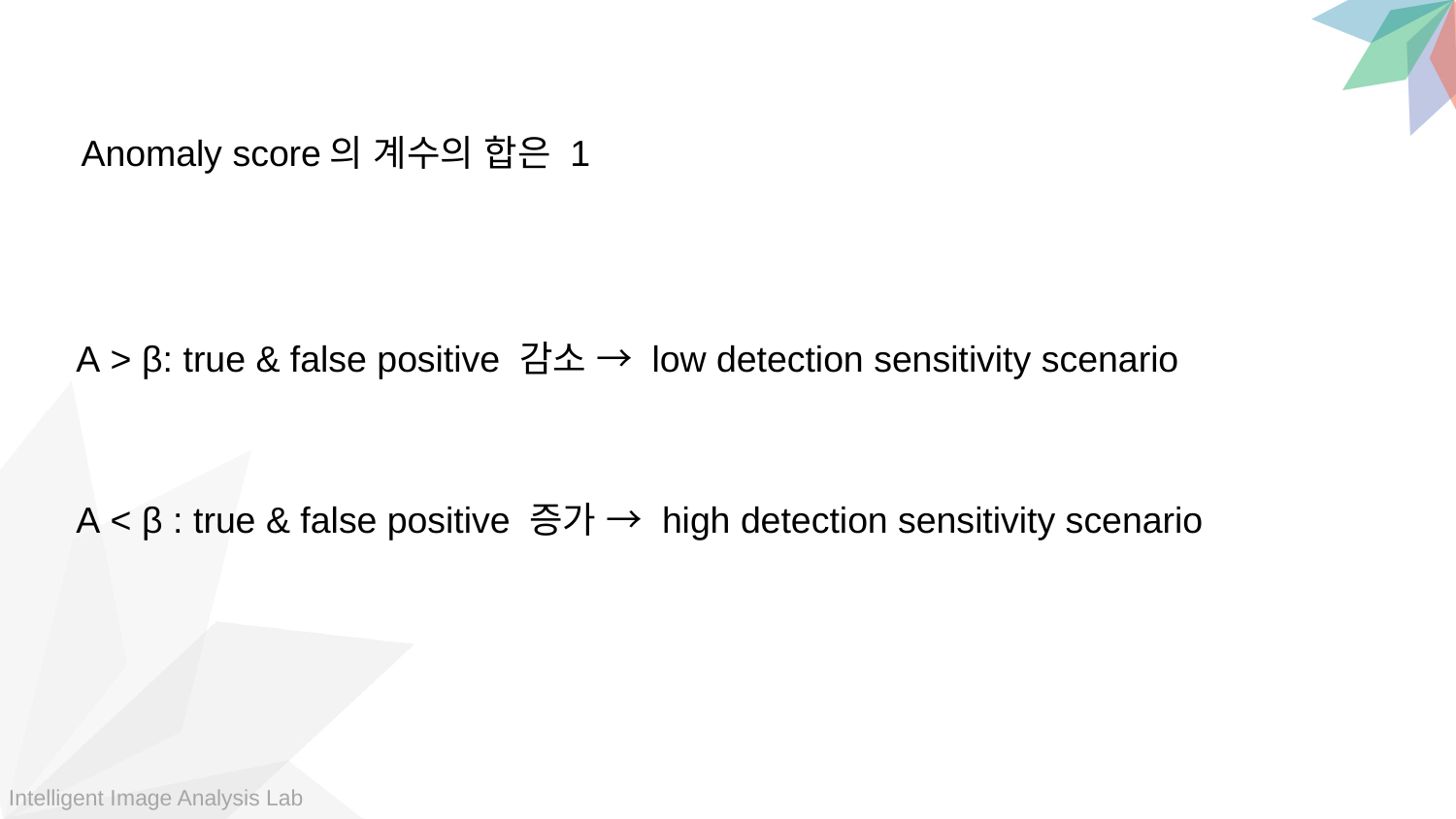

Anomaly score의 계수의 합은 1
Α > β: true & false positive 감소 → low detection sensitivity scenario
Α < β : true & false positive 증가 → high detection sensitivity scenario